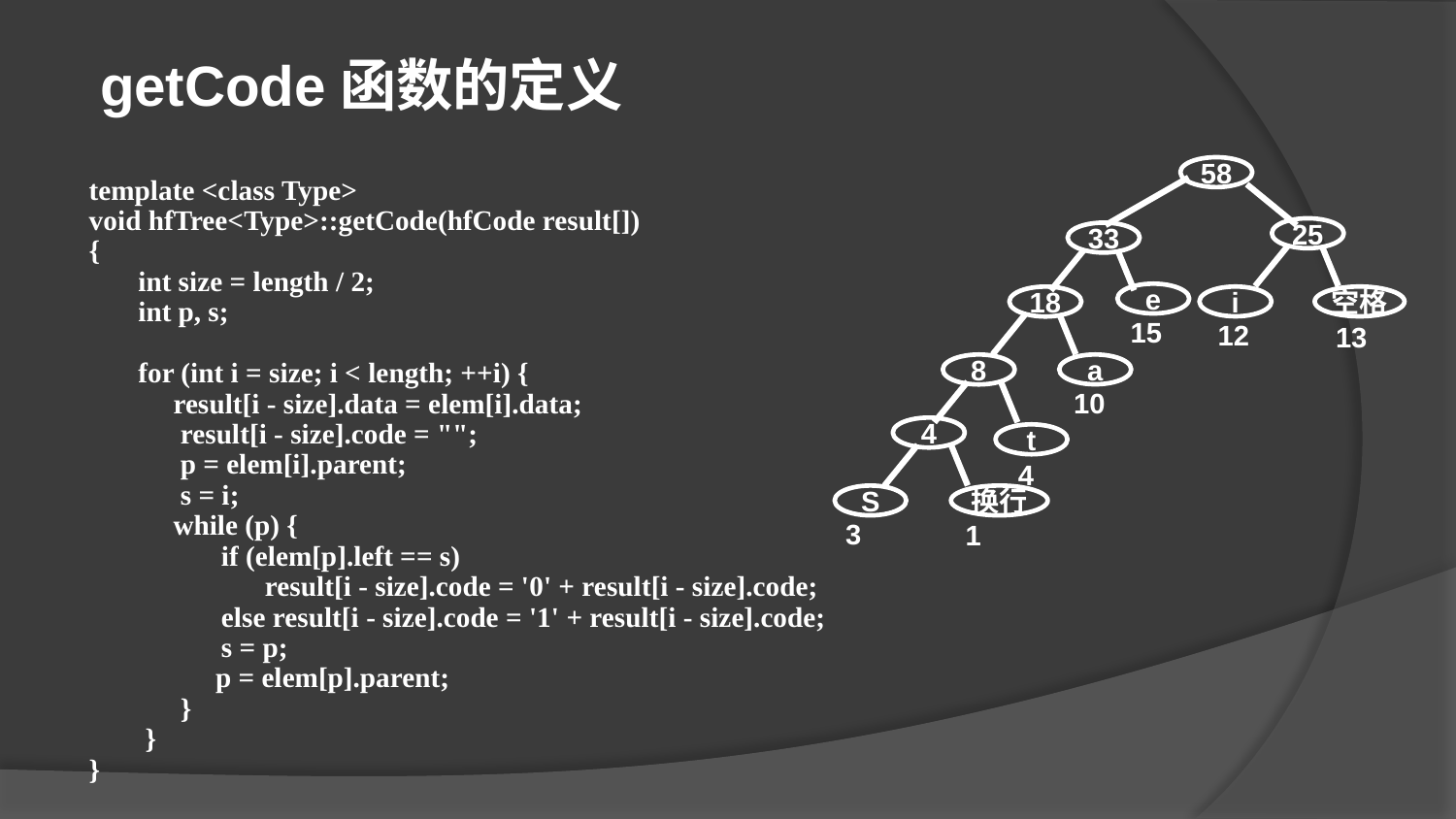

getCode函数的定义
58

25
33

e
18
15

8
a
10

4
t

4
S
换行
3
1

i
空格
12
13
template <class Type>
void hfTree<Type>::getCode(hfCode result[])
{
       int size = length / 2;
       int p, s;

       for (int i = size; i < length; ++i) {
            result[i - size].data = elem[i].data;
             result[i - size].code = "";
             p = elem[i].parent;
             s = i;
            while (p) {
	     if (elem[p].left == s)
                         result[i - size].code = '0' + result[i - size].code;
   	     else result[i - size].code = '1' + result[i - size].code;
	     s = p;
                  p = elem[p].parent;
             }
        }
}